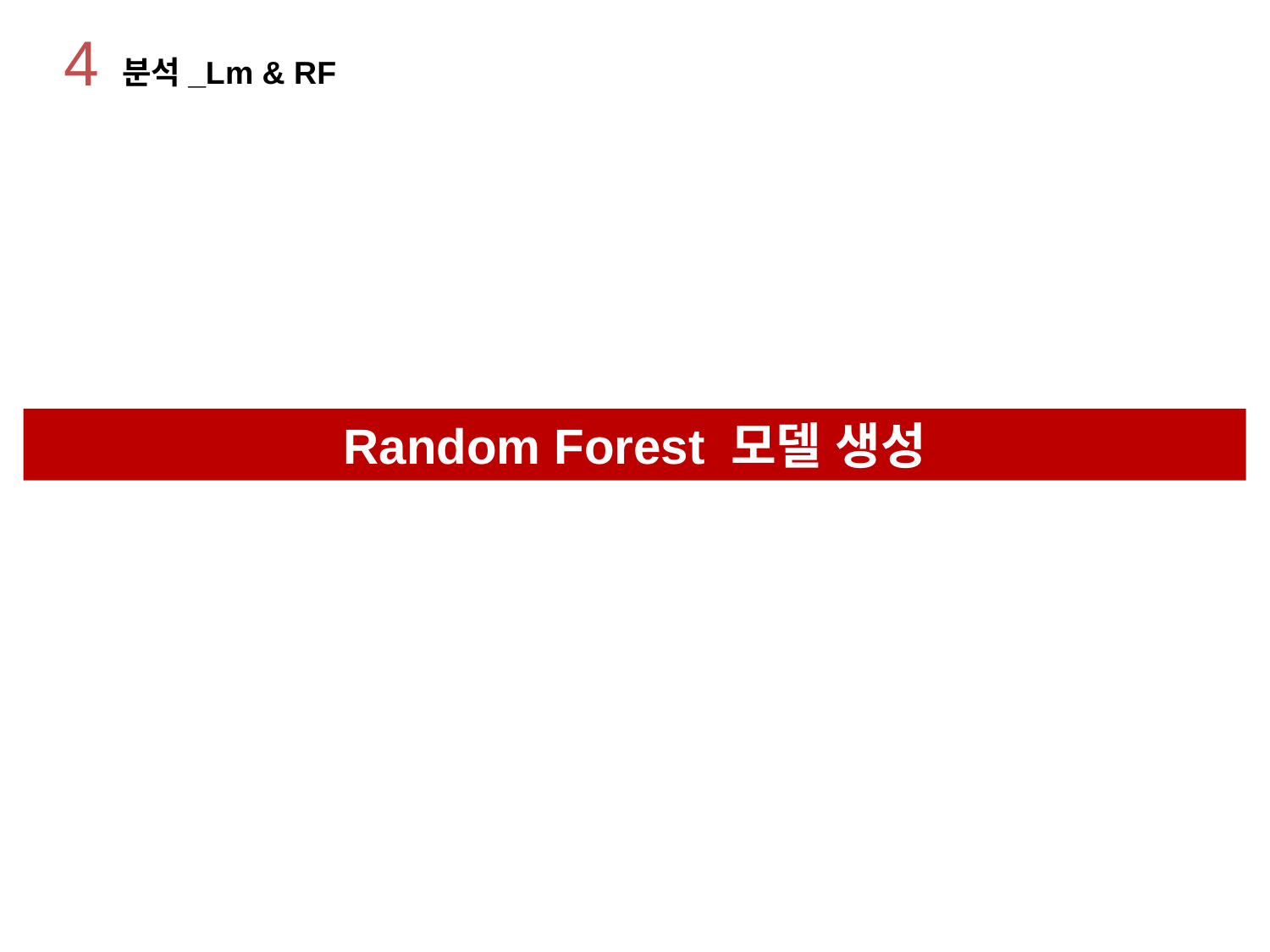

4
분석_Lm & RF
Random Forest 모델 생성